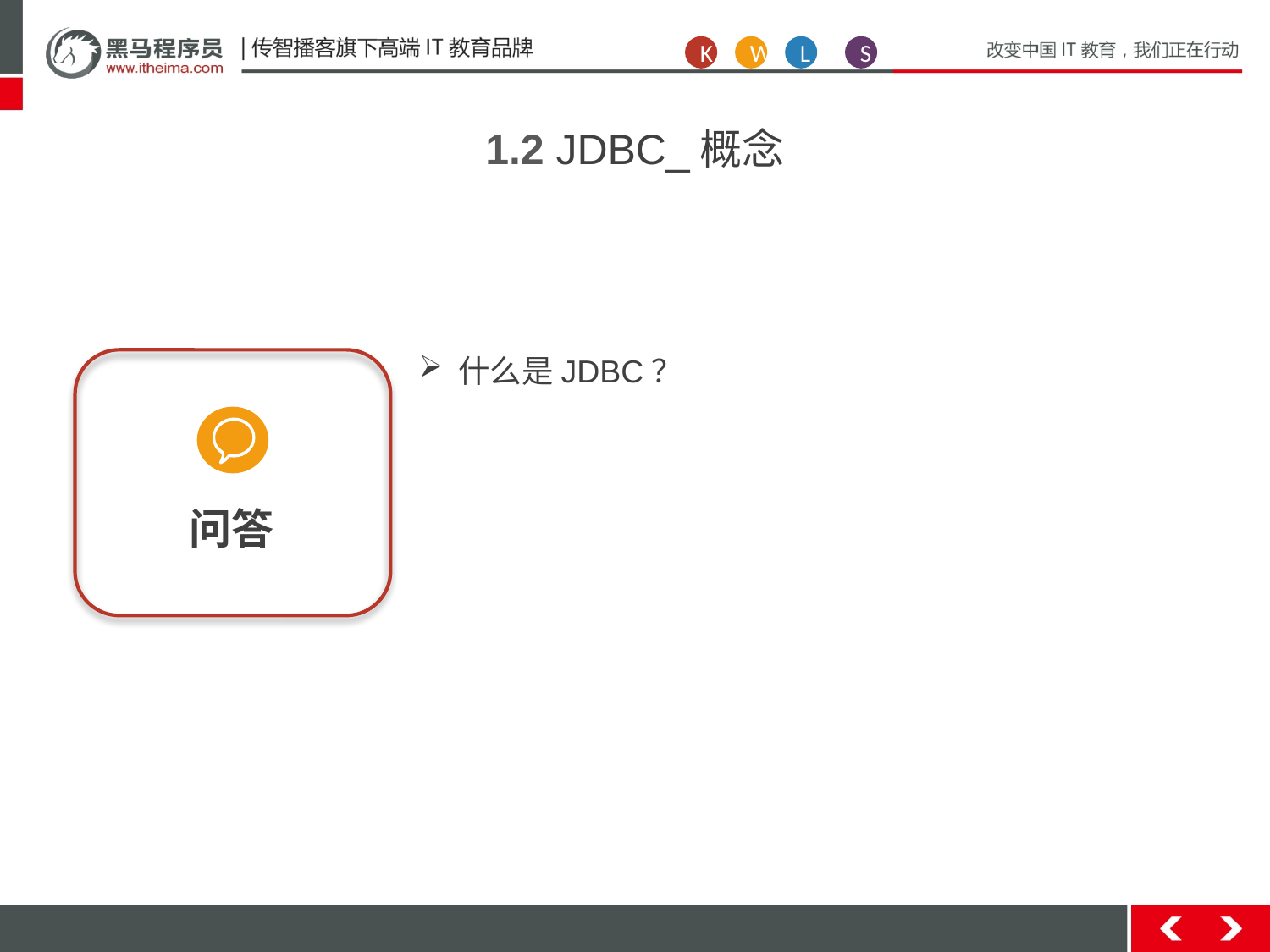

K
W
L
S
1.2 JDBC_概念

什么是JDBC？

问答